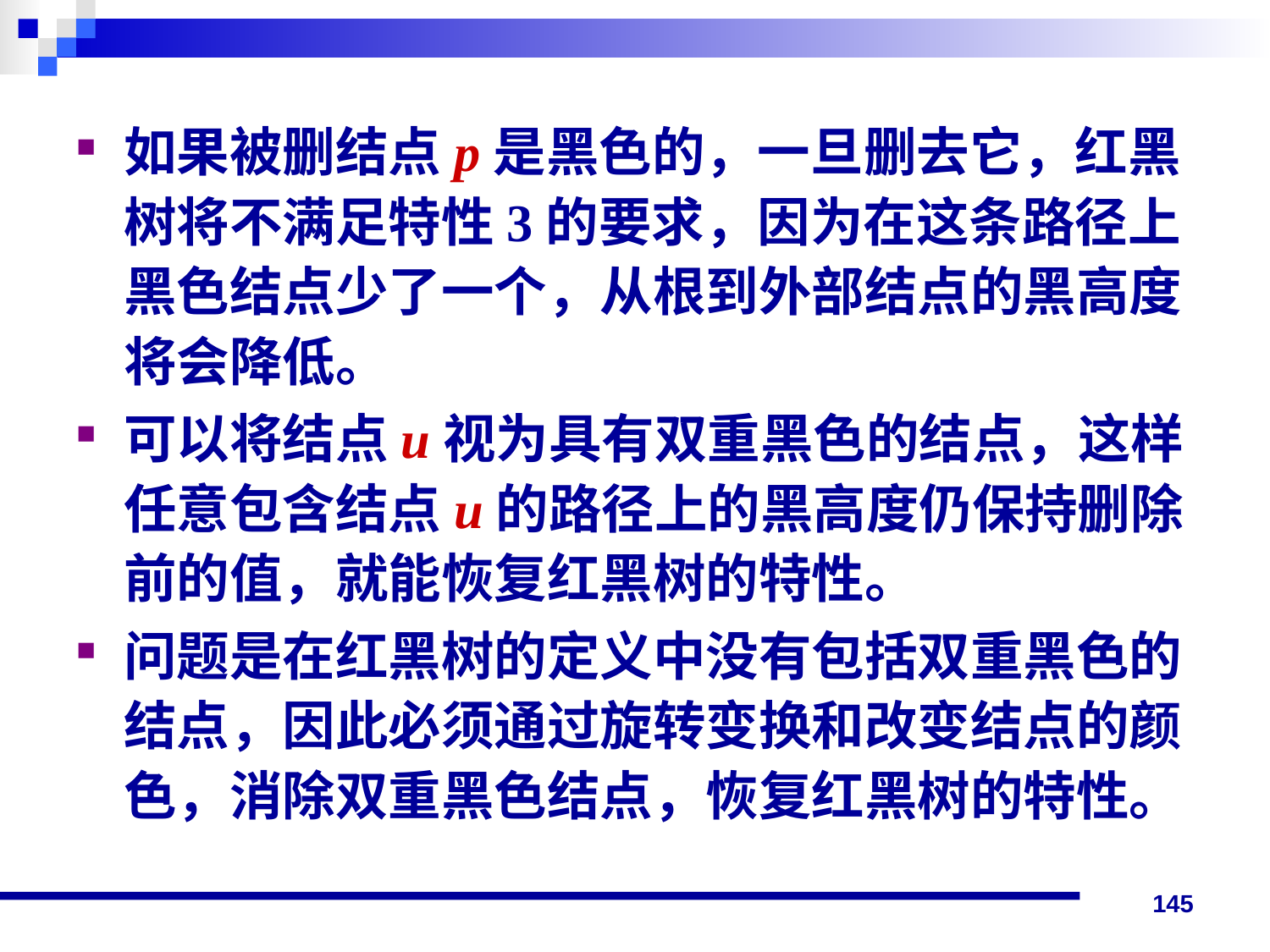

如果被删结点p是黑色的，一旦删去它，红黑树将不满足特性3的要求，因为在这条路径上黑色结点少了一个，从根到外部结点的黑高度将会降低。
可以将结点u视为具有双重黑色的结点，这样任意包含结点u的路径上的黑高度仍保持删除前的值，就能恢复红黑树的特性。
问题是在红黑树的定义中没有包括双重黑色的结点，因此必须通过旋转变换和改变结点的颜色，消除双重黑色结点，恢复红黑树的特性。
145